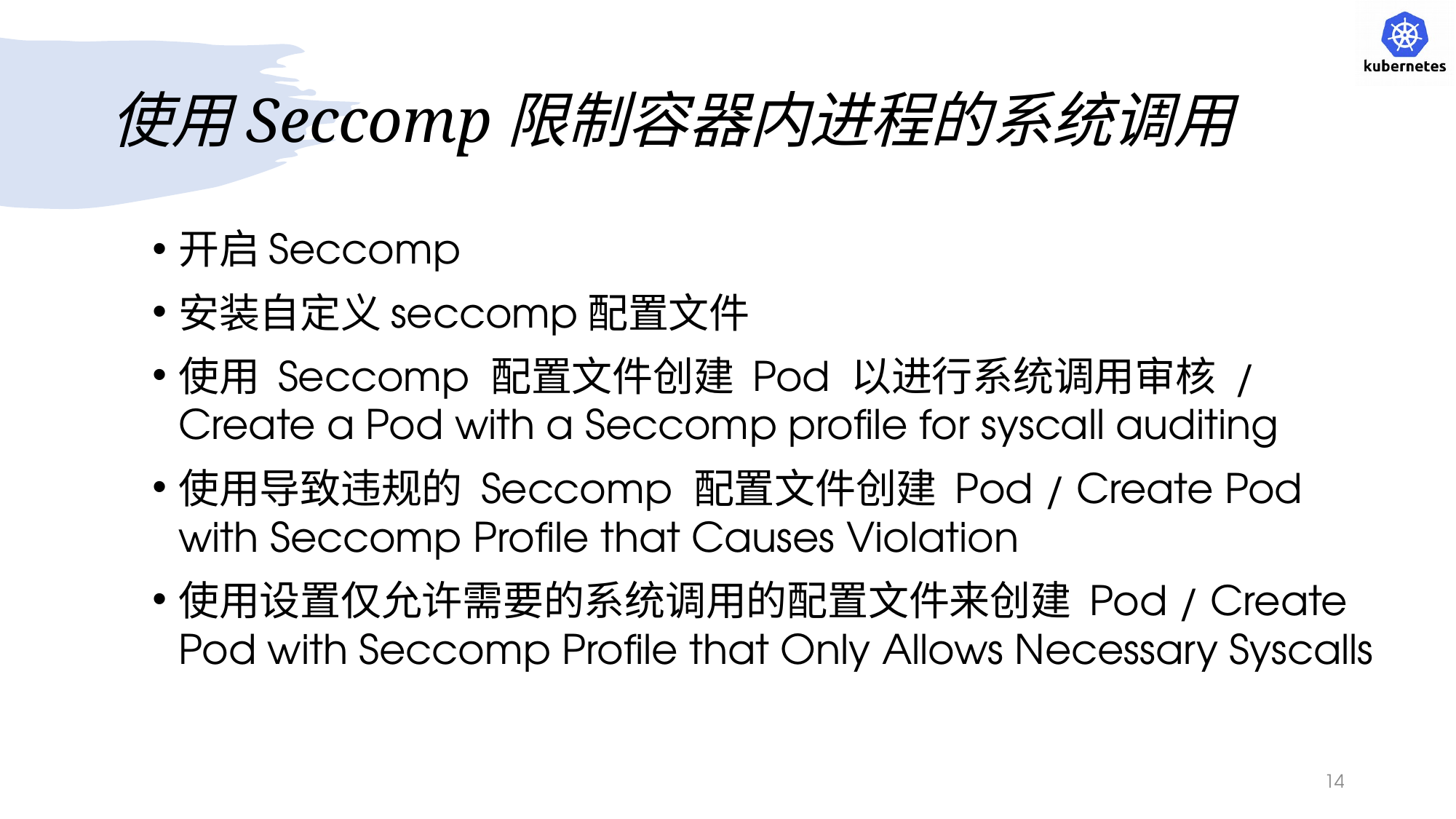

# 使用Seccomp限制容器内进程的系统调用
开启Seccomp
安装自定义seccomp配置文件
使用 Seccomp 配置文件创建 Pod 以进行系统调用审核 / Create a Pod with a Seccomp profile for syscall auditing
使用导致违规的 Seccomp 配置文件创建 Pod / Create Pod with Seccomp Profile that Causes Violation
使用设置仅允许需要的系统调用的配置文件来创建 Pod / Create Pod with Seccomp Profile that Only Allows Necessary Syscalls
14